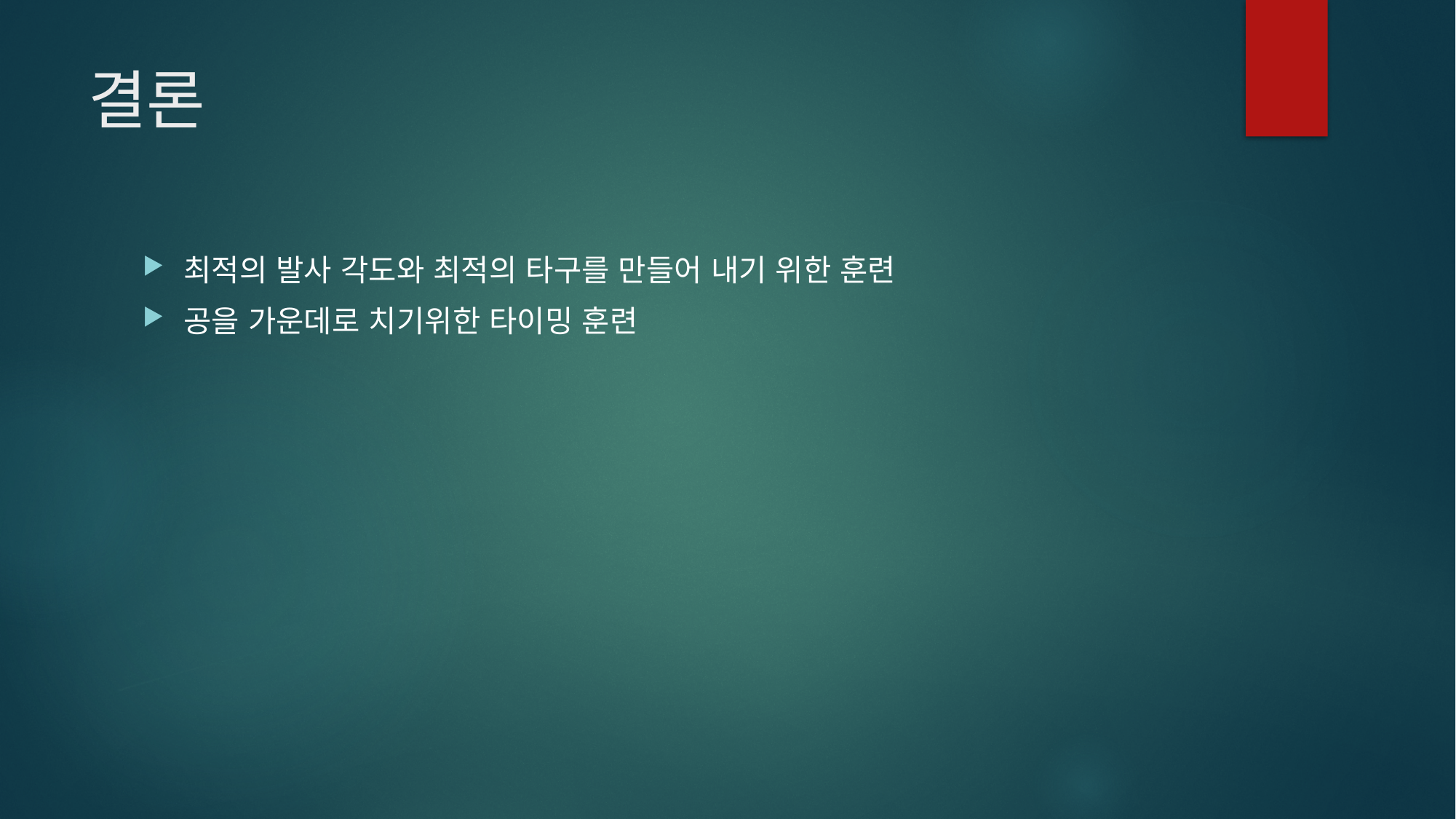

# 결론
최적의 발사 각도와 최적의 타구를 만들어 내기 위한 훈련
공을 가운데로 치기위한 타이밍 훈련